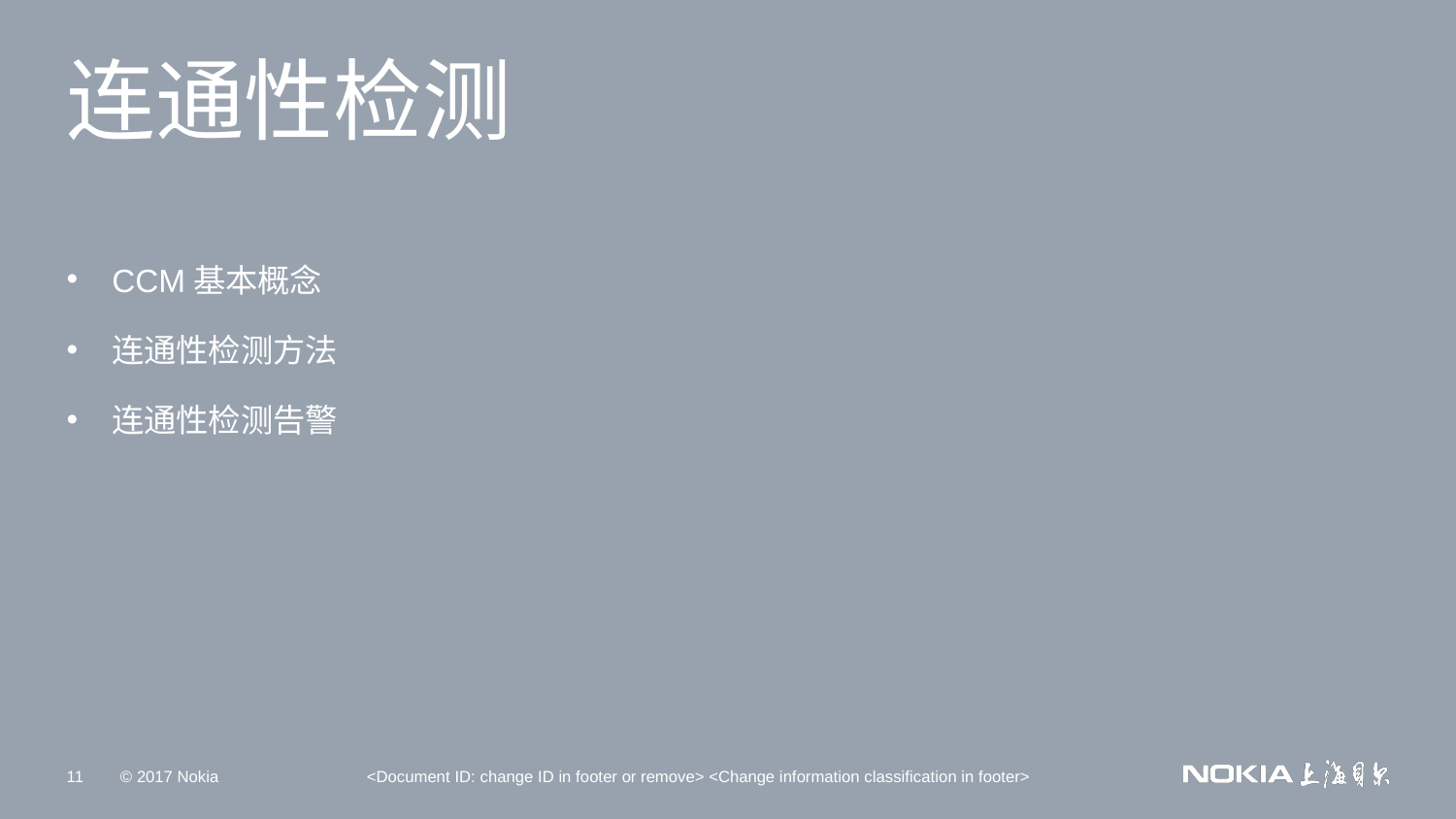

连通性检测
CCM基本概念
连通性检测方法
连通性检测告警
<Document ID: change ID in footer or remove> <Change information classification in footer>